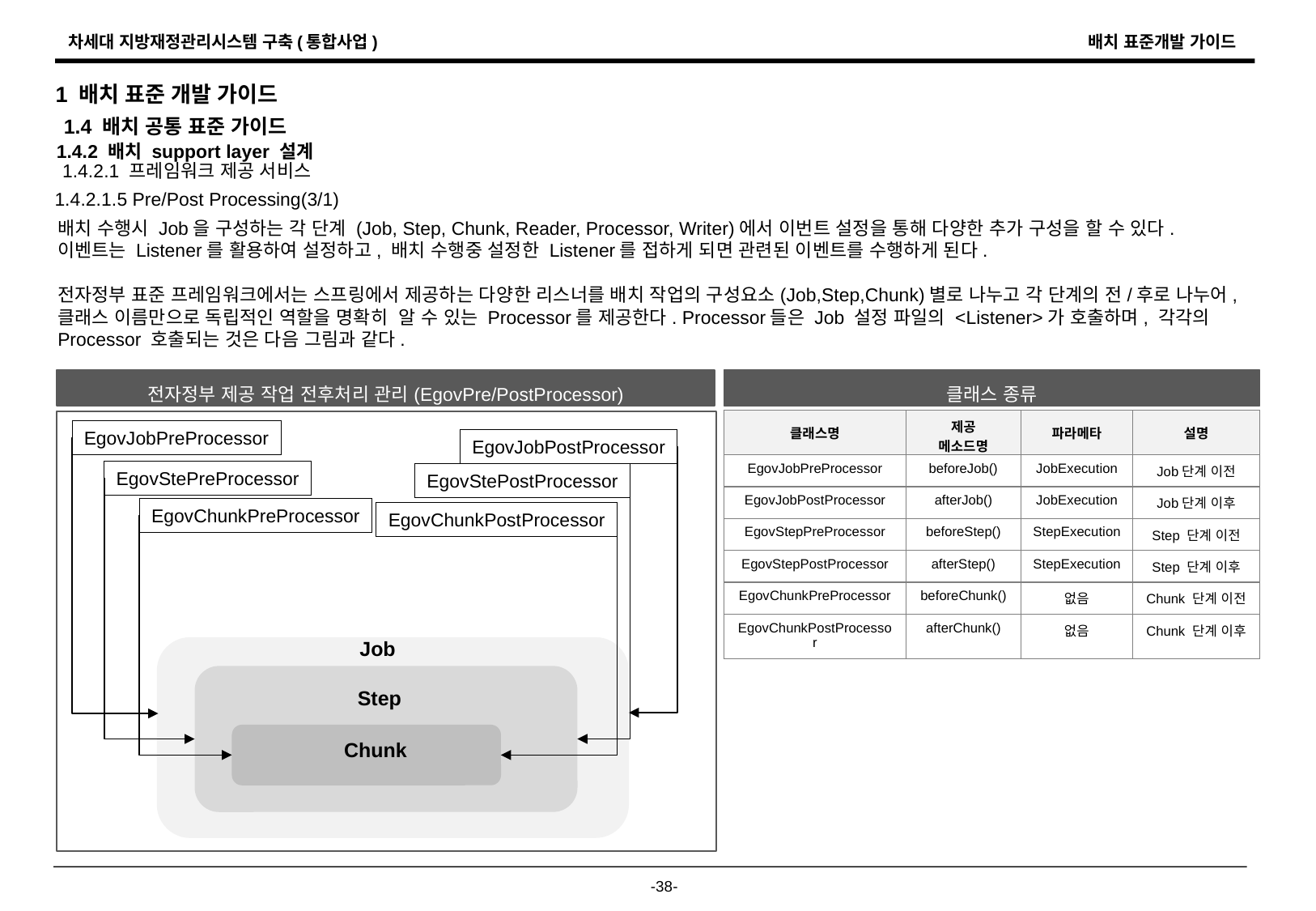

1 배치 표준 개발 가이드
1.4 배치 공통 표준 가이드
1.4.2 배치 support layer 설계
1.4.2.1 프레임워크 제공 서비스
1.4.2.1.5 Pre/Post Processing(3/1)
배치 수행시 Job을 구성하는 각 단계 (Job, Step, Chunk, Reader, Processor, Writer)에서 이번트 설정을 통해 다양한 추가 구성을 할 수 있다. 이벤트는 Listener를 활용하여 설정하고, 배치 수행중 설정한 Listener를 접하게 되면 관련된 이벤트를 수행하게 된다.

전자정부 표준 프레임워크에서는 스프링에서 제공하는 다양한 리스너를 배치 작업의 구성요소(Job,Step,Chunk)별로 나누고 각 단계의 전/후로 나누어, 클래스 이름만으로 독립적인 역할을 명확히  알 수 있는 Processor를 제공한다. Processor들은 Job 설정 파일의 <Listener>가 호출하며, 각각의 Processor 호출되는 것은 다음 그림과 같다.
클래스 종류
전자정부 제공 작업 전후처리 관리(EgovPre/PostProcessor)
| 클래스명 | 제공 메소드명 | 파라메타 | 설명 |
| --- | --- | --- | --- |
| EgovJobPreProcessor | beforeJob() | JobExecution | Job단계 이전 |
| EgovJobPostProcessor | afterJob() | JobExecution | Job단계 이후 |
| EgovStepPreProcessor | beforeStep() | StepExecution | Step 단계 이전 |
| EgovStepPostProcessor | afterStep() | StepExecution | Step 단계 이후 |
| EgovChunkPreProcessor | beforeChunk() | 없음 | Chunk 단계 이전 |
| EgovChunkPostProcessor | afterChunk() | 없음 | Chunk 단계 이후 |

EgovJobPreProcessor
EgovJobPostProcessor
EgovStePreProcessor
EgovStePostProcessor
EgovChunkPreProcessor
EgovChunkPostProcessor
Job

Step

Chunk